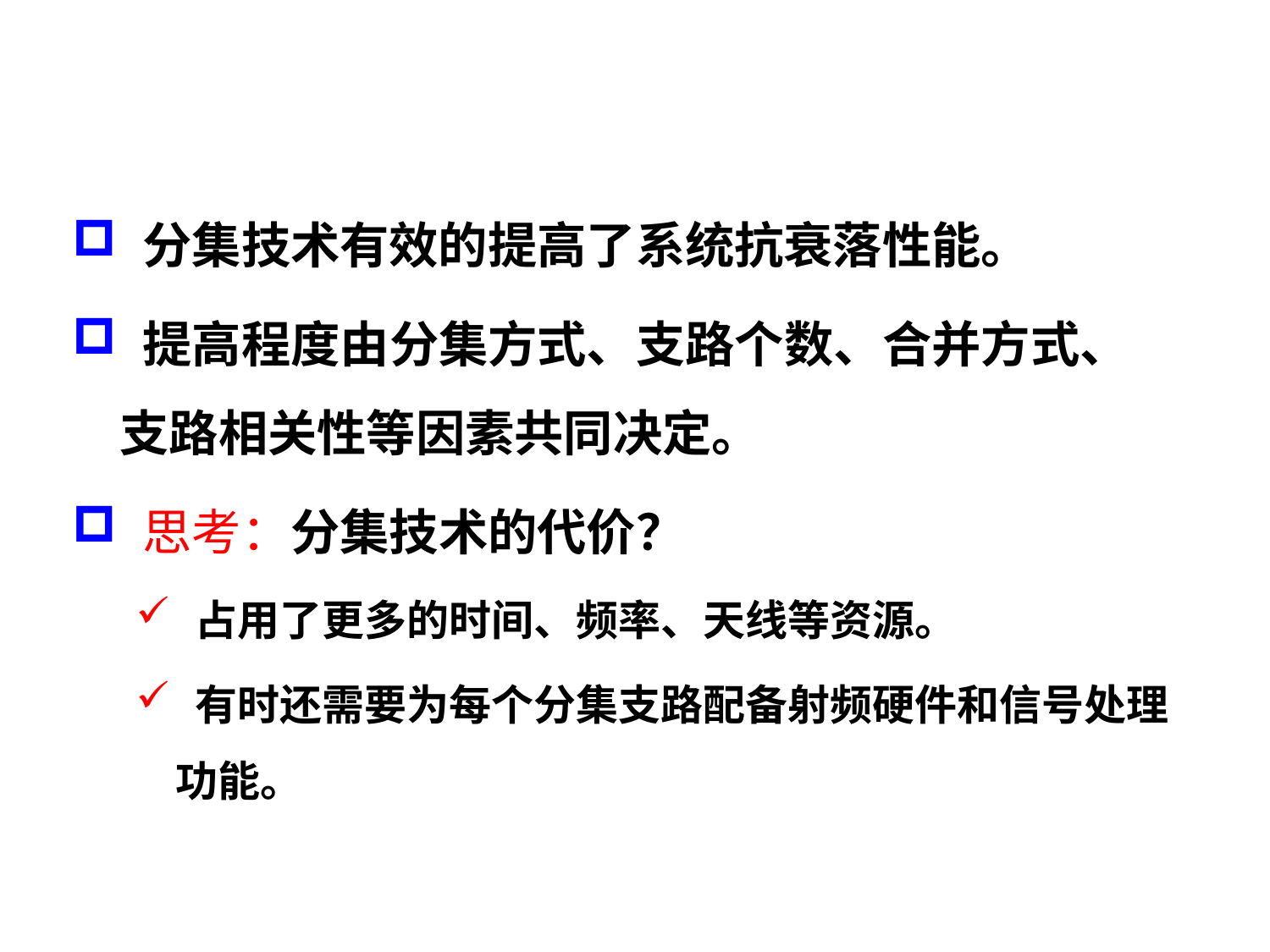

分集技术有效的提高了系统抗衰落性能。
 提高程度由分集方式、支路个数、合并方式、支路相关性等因素共同决定。
 思考：分集技术的代价？
 占用了更多的时间、频率、天线等资源。
 有时还需要为每个分集支路配备射频硬件和信号处理功能。